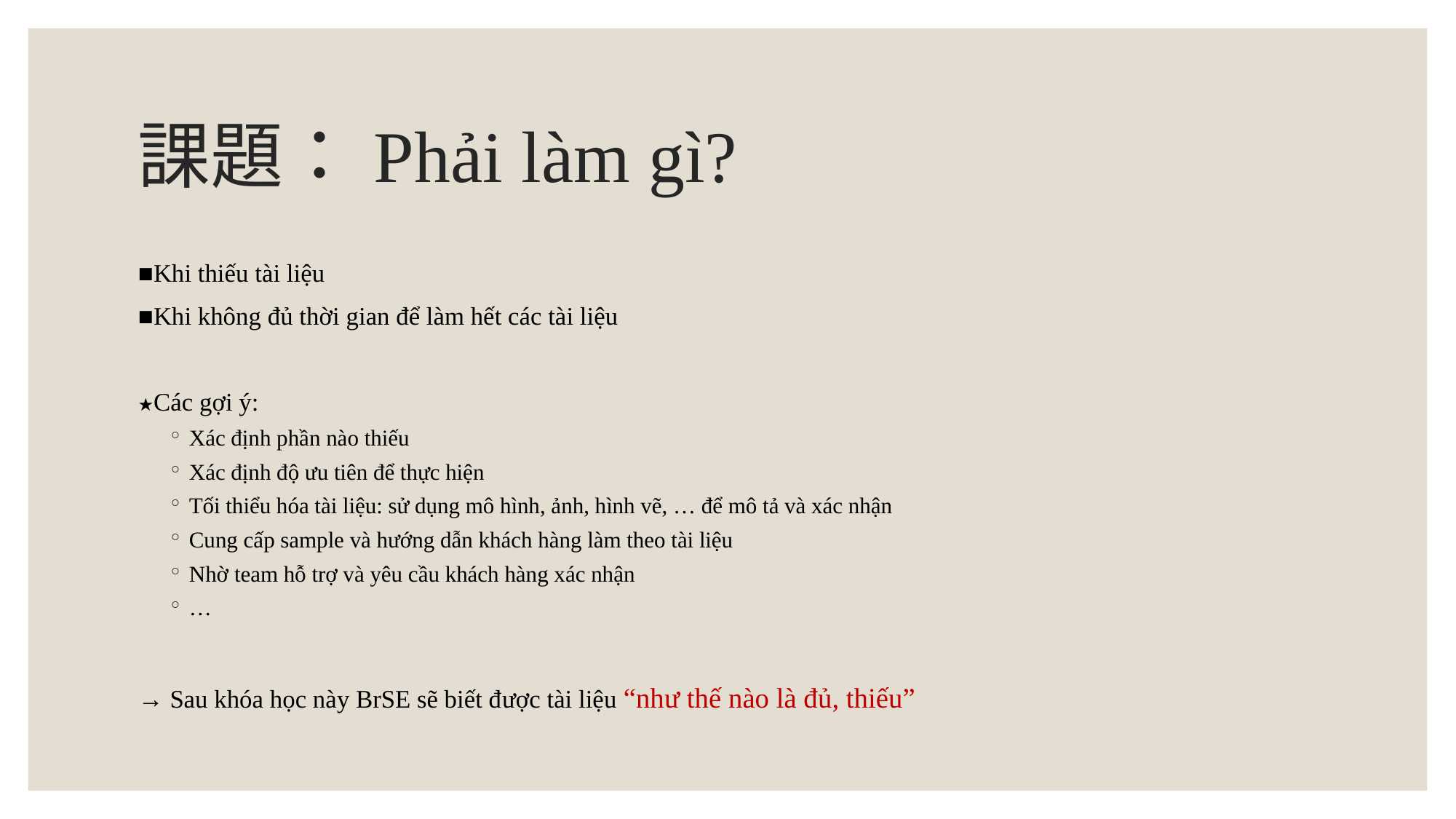

# 課題：Phải làm gì?
■Khi thiếu tài liệu
■Khi không đủ thời gian để làm hết các tài liệu

★Các gợi ý:
Xác định phần nào thiếu
Xác định độ ưu tiên để thực hiện
Tối thiểu hóa tài liệu: sử dụng mô hình, ảnh, hình vẽ, … để mô tả và xác nhận
Cung cấp sample và hướng dẫn khách hàng làm theo tài liệu
Nhờ team hỗ trợ và yêu cầu khách hàng xác nhận
…

→ Sau khóa học này BrSE sẽ biết được tài liệu “như thế nào là đủ, thiếu”